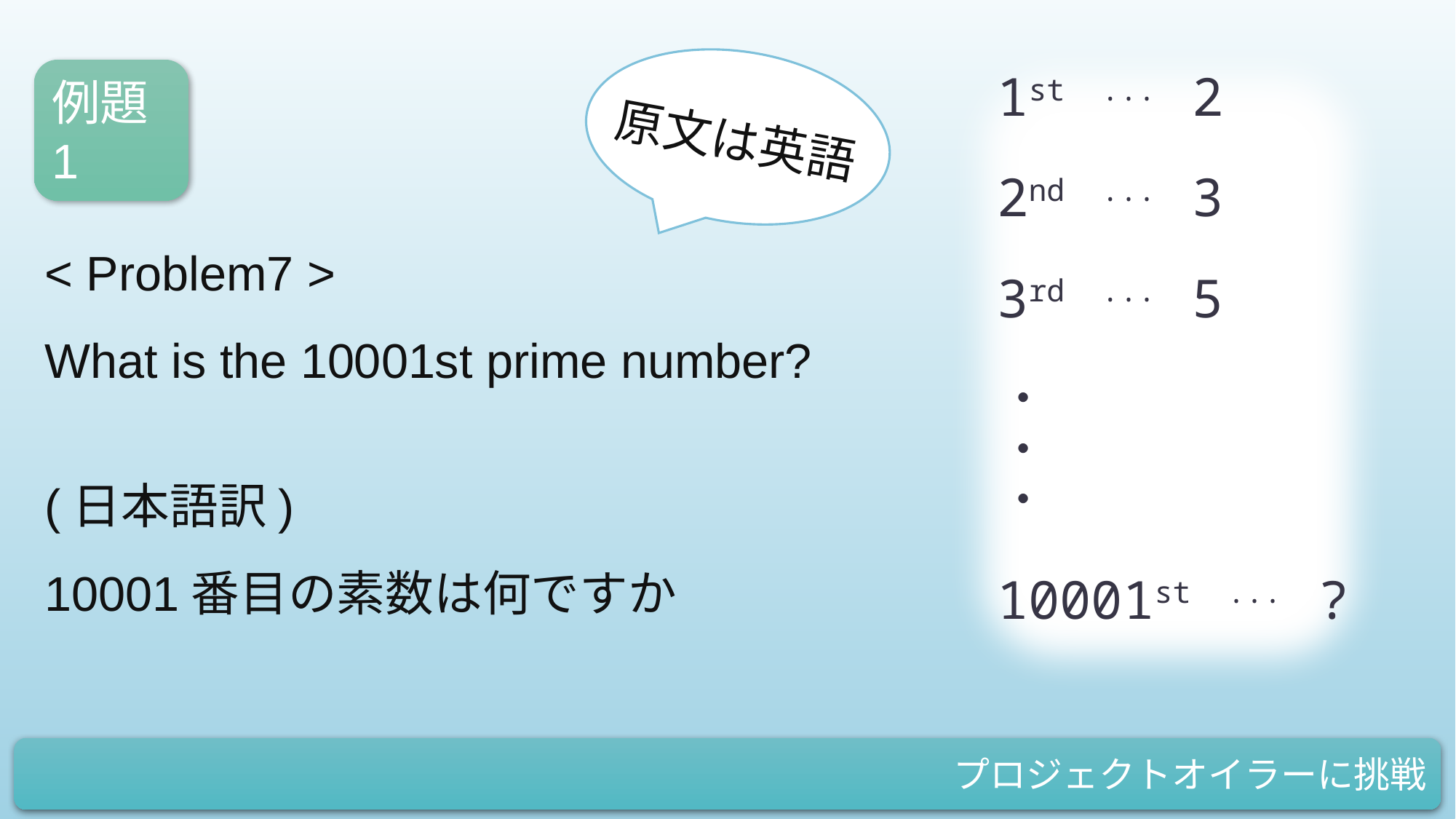

例題1
# 1st  ...  2 2nd  ...  3 3rd  ...  5 ・ ・ ・ 10001st  ...  ?
原文は英語
< Problem7 >

What is the 10001st prime number?

(日本語訳)

10001番目の素数は何ですか
プロジェクトオイラーに挑戦